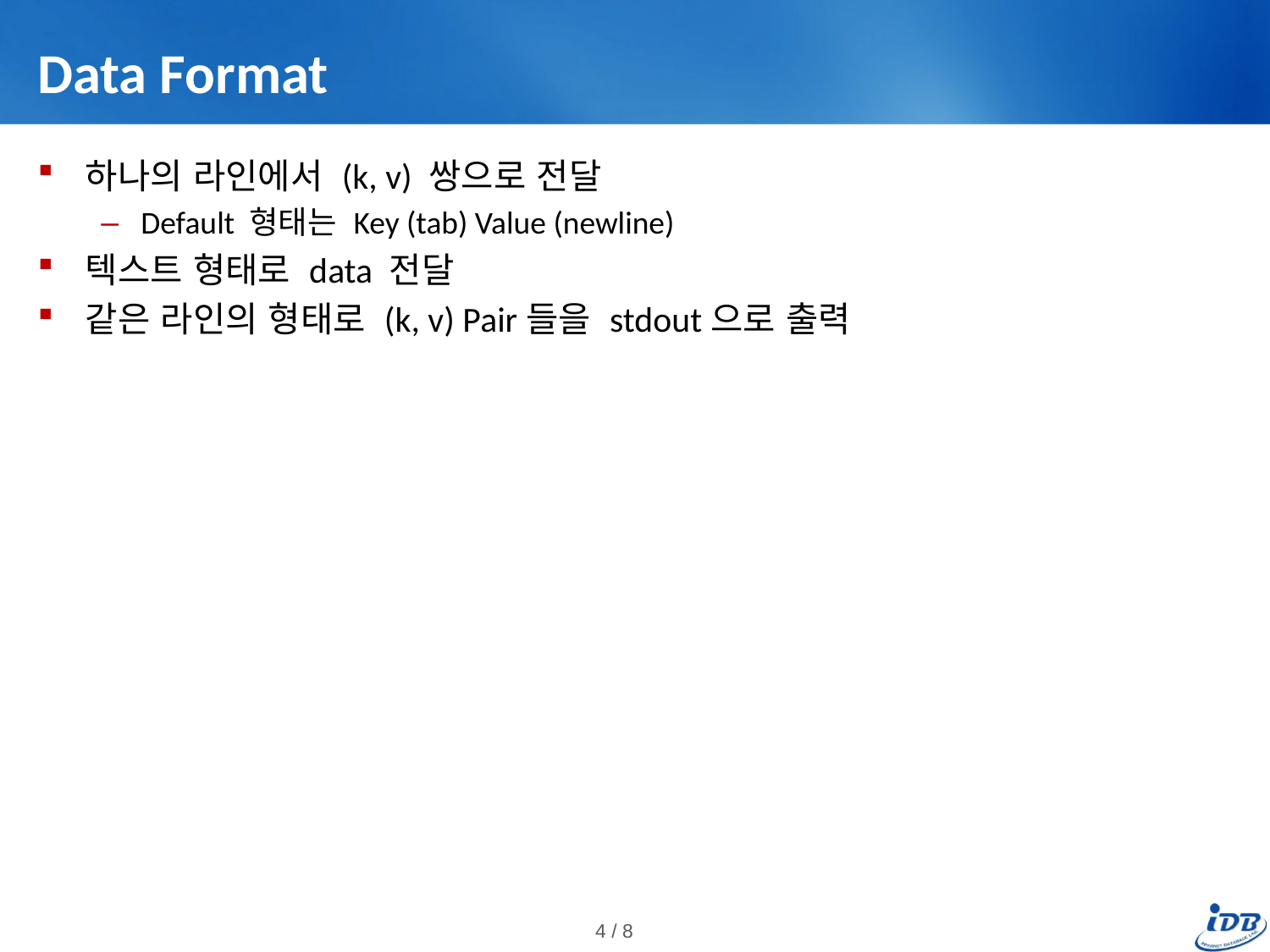

# Data Format
하나의 라인에서 (k, v) 쌍으로 전달
Default 형태는 Key (tab) Value (newline)
텍스트 형태로 data 전달
같은 라인의 형태로 (k, v) Pair들을 stdout으로 출력